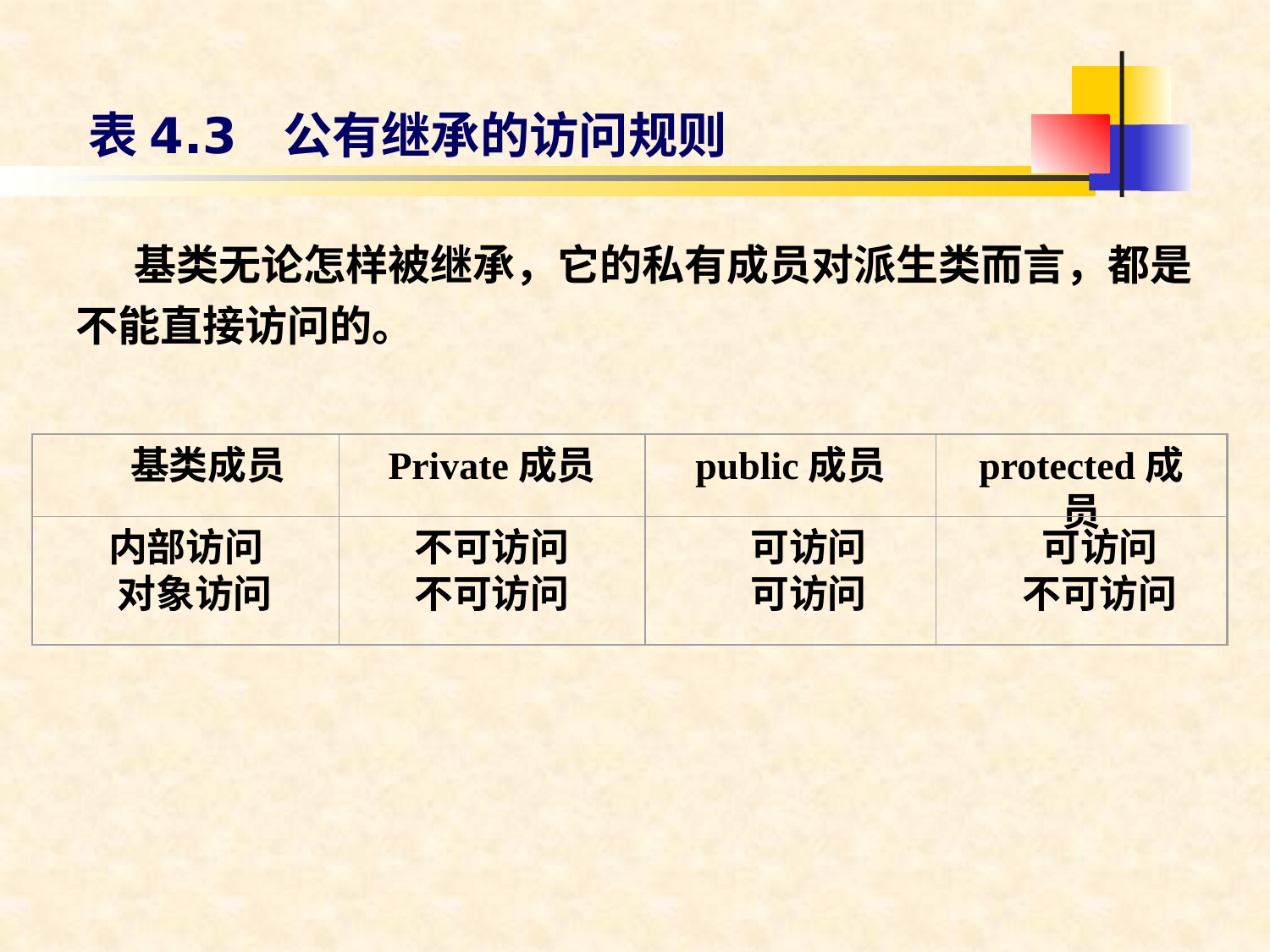

表4.3  公有继承的访问规则
     基类无论怎样被继承，它的私有成员对派生类而言，都是不能直接访问的。

    基类成员

Private成员

public成员

protected成员

 内部访问
 对象访问

不可访问
不可访问

   可访问
   可访问

可访问
不可访问